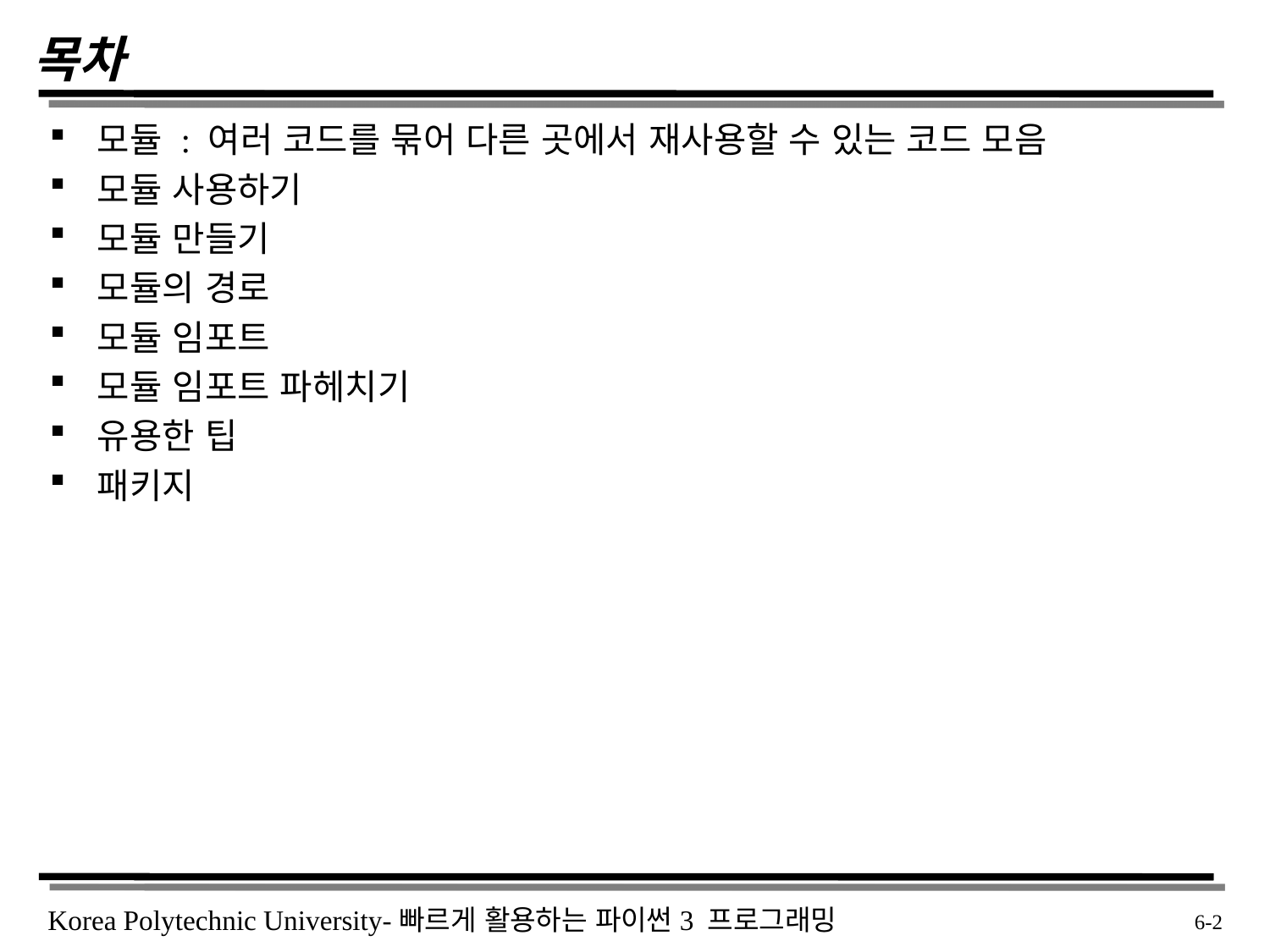

# 목차
모듈 : 여러 코드를 묶어 다른 곳에서 재사용할 수 있는 코드 모음
모듈 사용하기
모듈 만들기
모듈의 경로
모듈 임포트
모듈 임포트 파헤치기
유용한 팁
패키지

 6-2